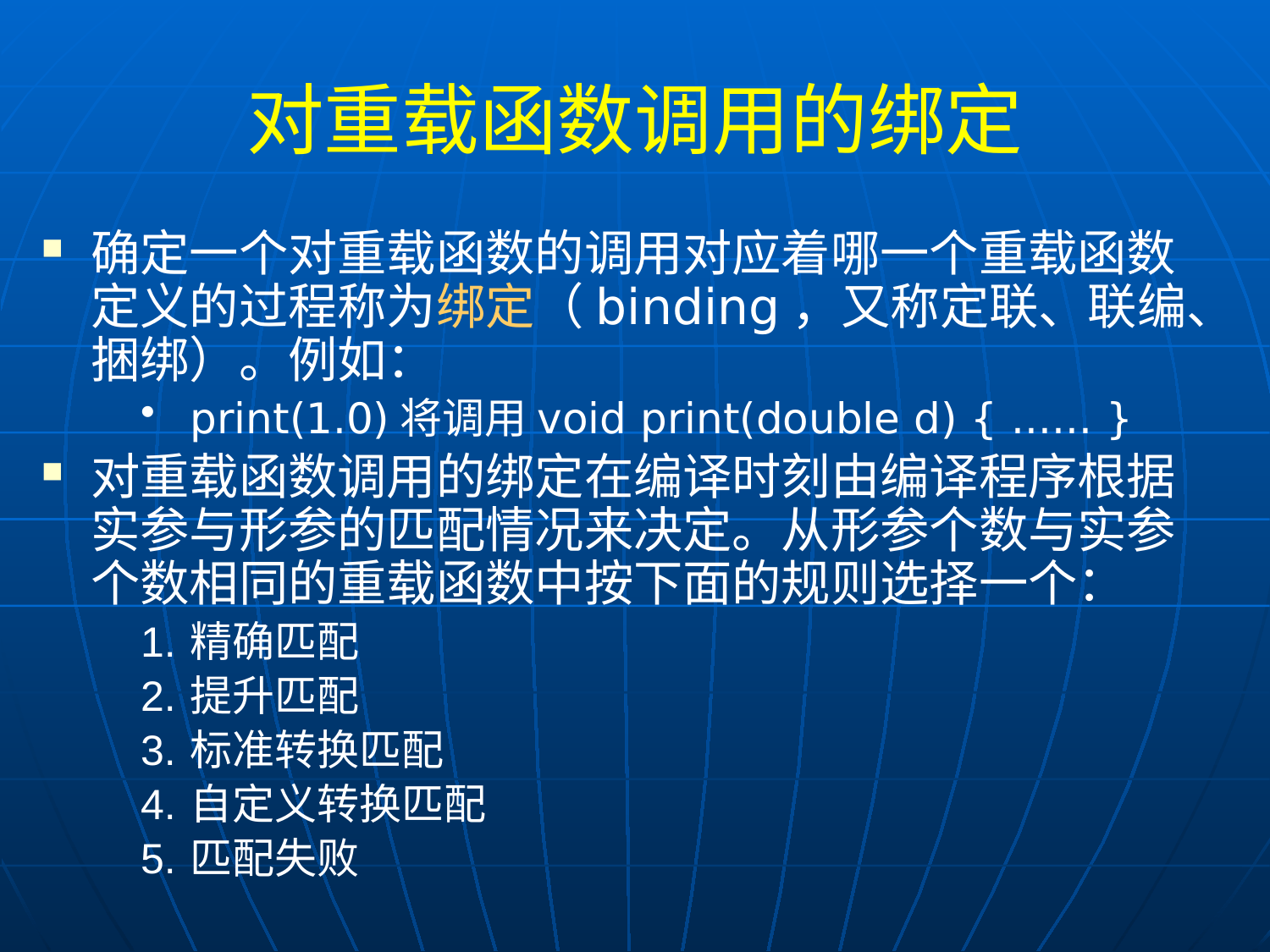

# 对重载函数调用的绑定
确定一个对重载函数的调用对应着哪一个重载函数定义的过程称为绑定（binding，又称定联、联编、捆绑）。例如：
print(1.0)将调用void print(double d) { ...... }
对重载函数调用的绑定在编译时刻由编译程序根据实参与形参的匹配情况来决定。从形参个数与实参个数相同的重载函数中按下面的规则选择一个：
精确匹配
提升匹配
标准转换匹配
自定义转换匹配
匹配失败